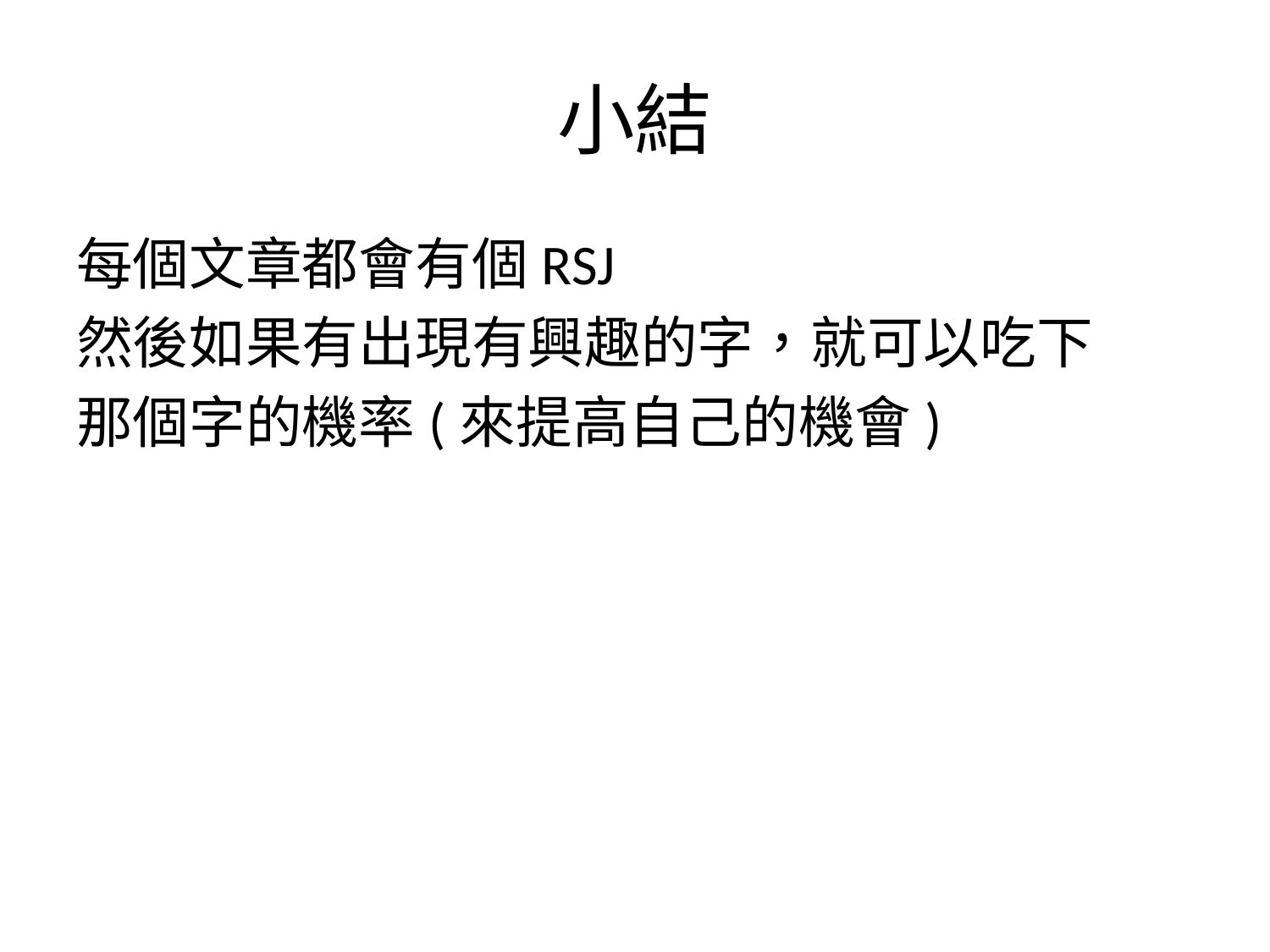

# 小結
每個文章都會有個RSJ
然後如果有出現有興趣的字，就可以吃下
那個字的機率(來提高自己的機會)